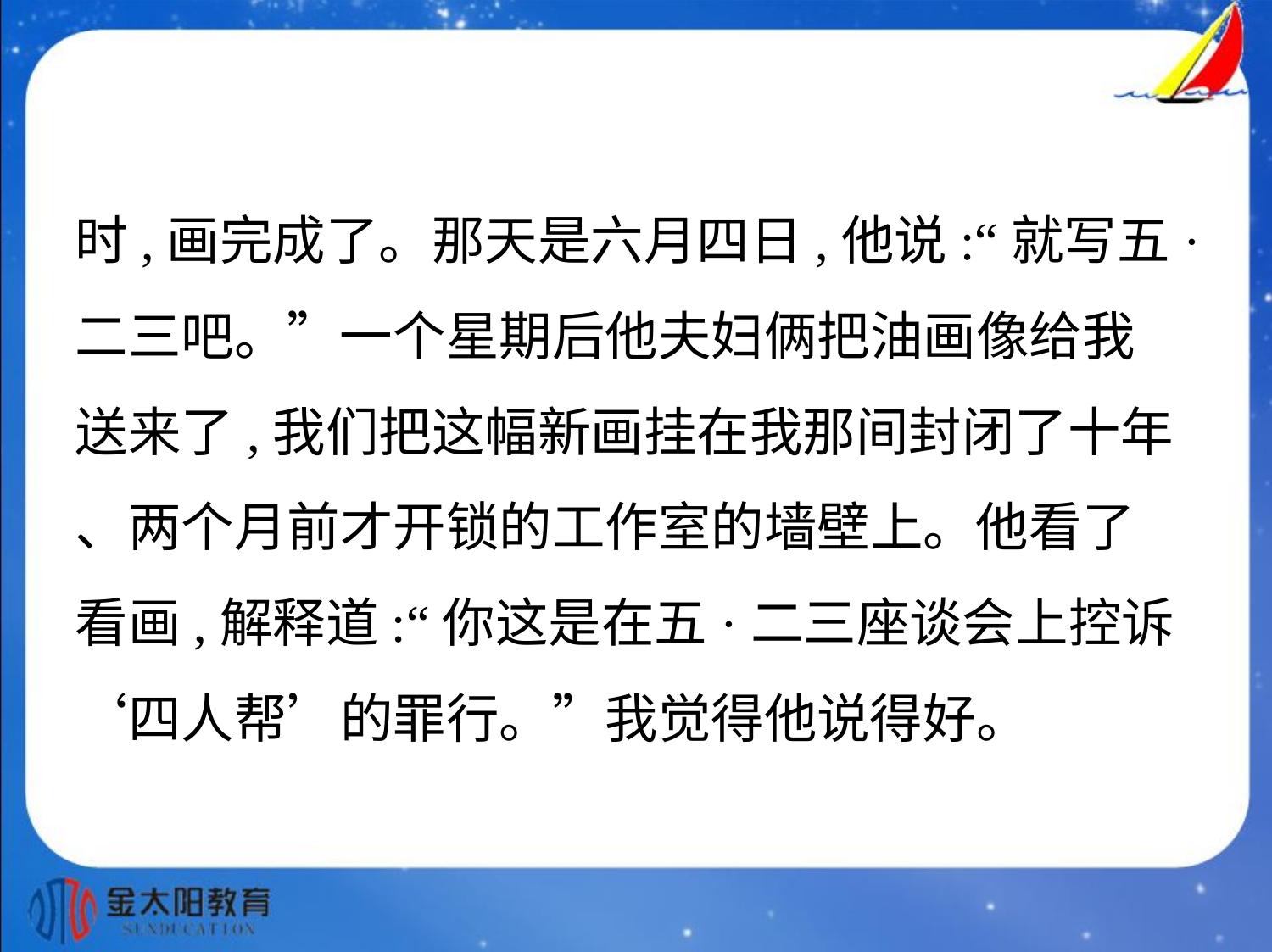

时,画完成了。那天是六月四日,他说:“就写五·
二三吧。”一个星期后他夫妇俩把油画像给我
送来了,我们把这幅新画挂在我那间封闭了十年
、两个月前才开锁的工作室的墙壁上。他看了
看画,解释道:“你这是在五·二三座谈会上控诉
‘四人帮’的罪行。”我觉得他说得好。